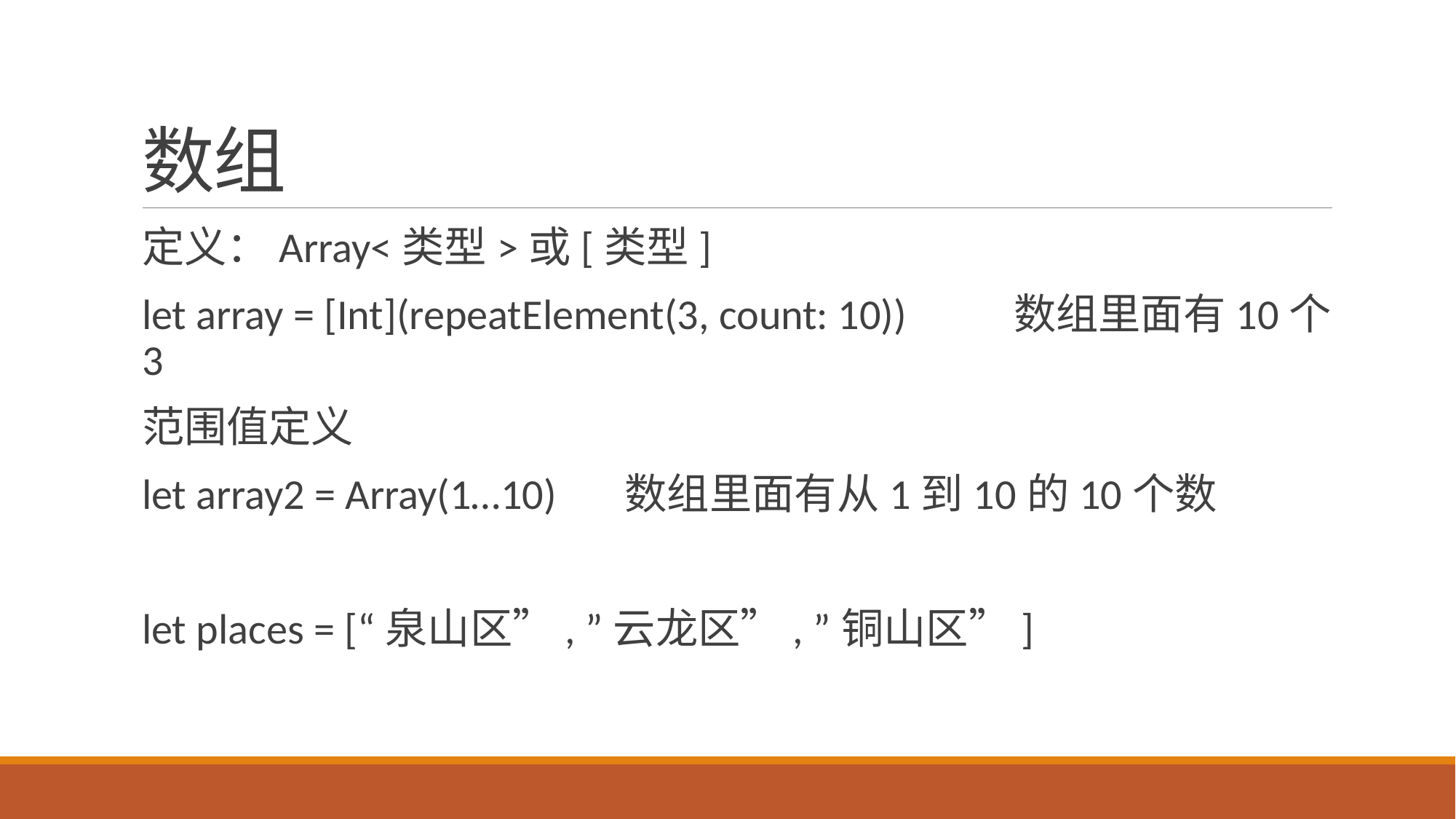

# 数组
定义：Array<类型>或[类型]
let array = [Int](repeatElement(3, count: 10))          数组里面有10个3
范围值定义
let array2 = Array(1…10)      数组里面有从1到10的10个数

let places = [“泉山区”, ”云龙区”, ”铜山区”]